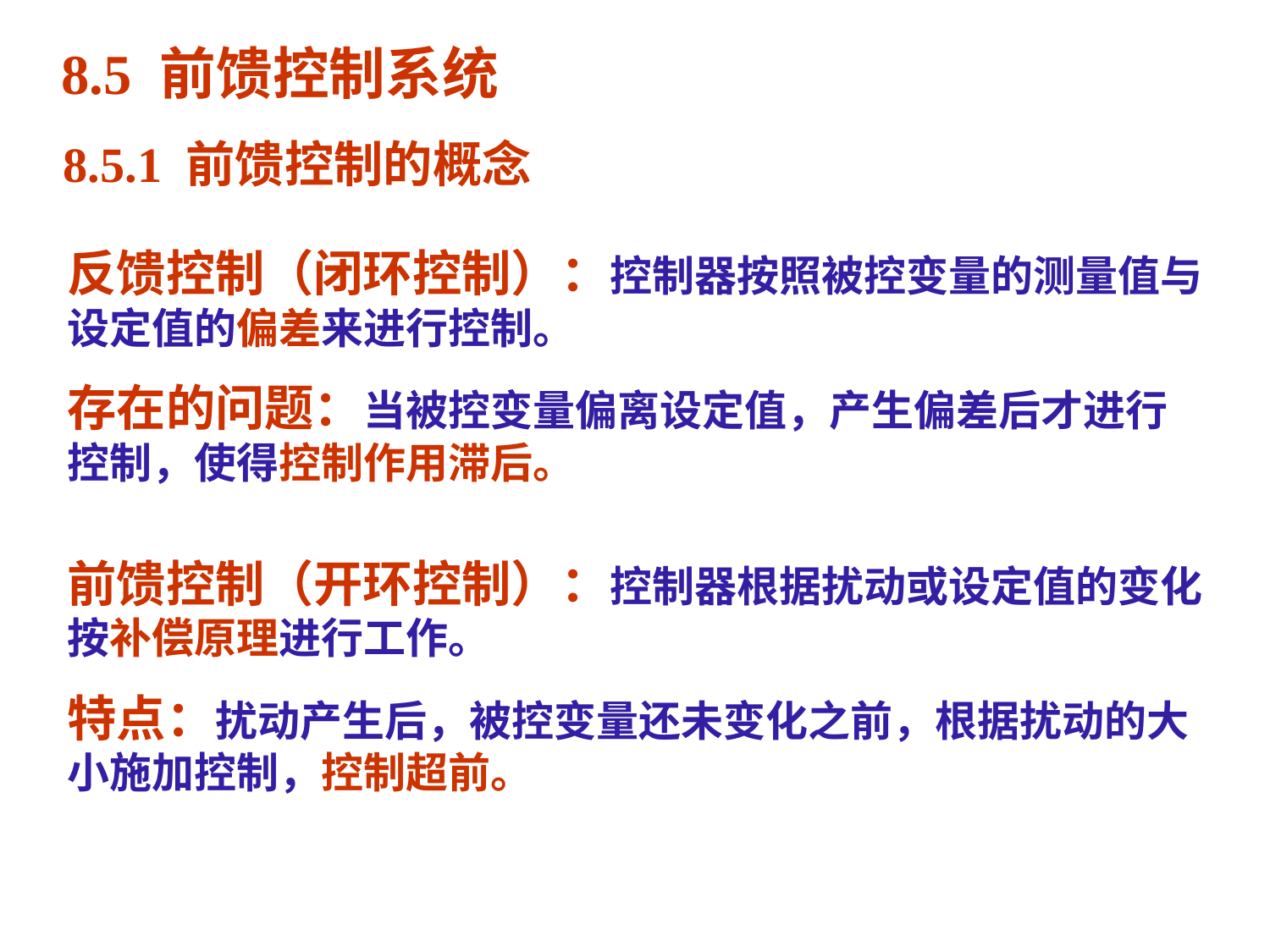

8.5 前馈控制系统
8.5.1 前馈控制的概念
反馈控制（闭环控制）：控制器按照被控变量的测量值与设定值的偏差来进行控制。
存在的问题：当被控变量偏离设定值，产生偏差后才进行控制，使得控制作用滞后。
前馈控制（开环控制）：控制器根据扰动或设定值的变化按补偿原理进行工作。
特点：扰动产生后，被控变量还未变化之前，根据扰动的大小施加控制，控制超前。